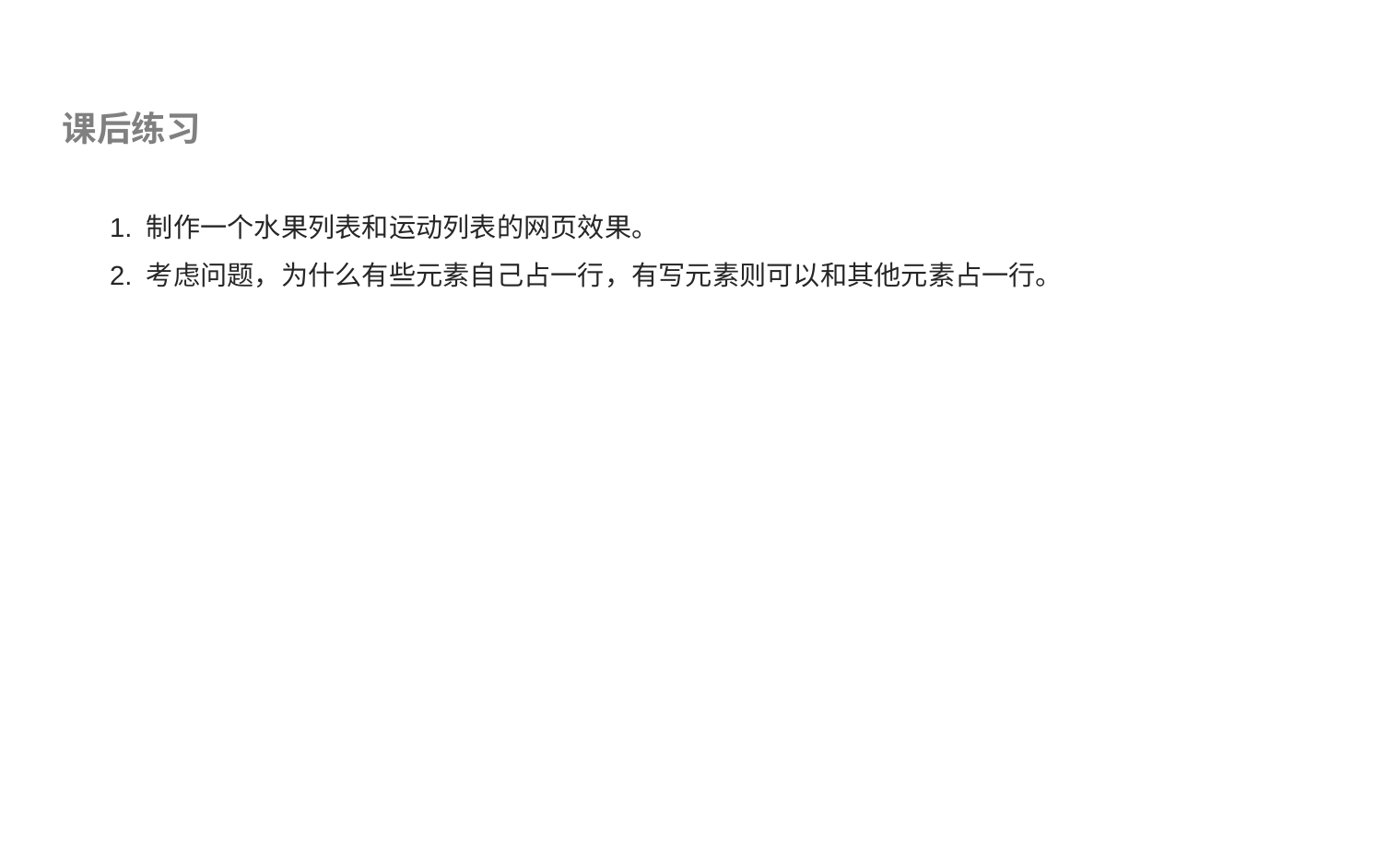

课后练习
1. 制作一个水果列表和运动列表的网页效果。
2. 考虑问题，为什么有些元素自己占一行，有写元素则可以和其他元素占一行。